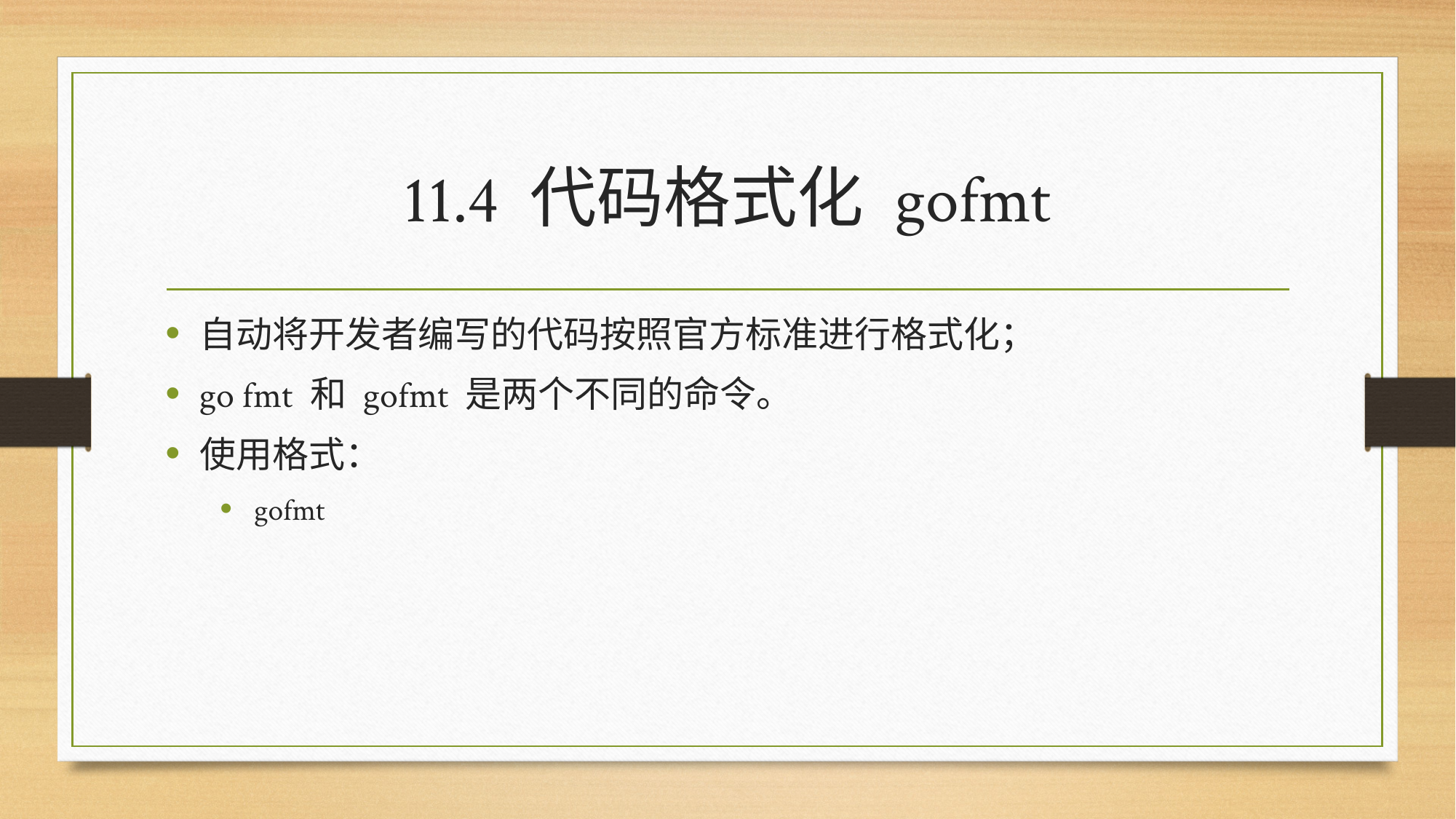

# 11.4 代码格式化 gofmt
自动将开发者编写的代码按照官方标准进行格式化；
go fmt 和 gofmt 是两个不同的命令。
使用格式：
gofmt